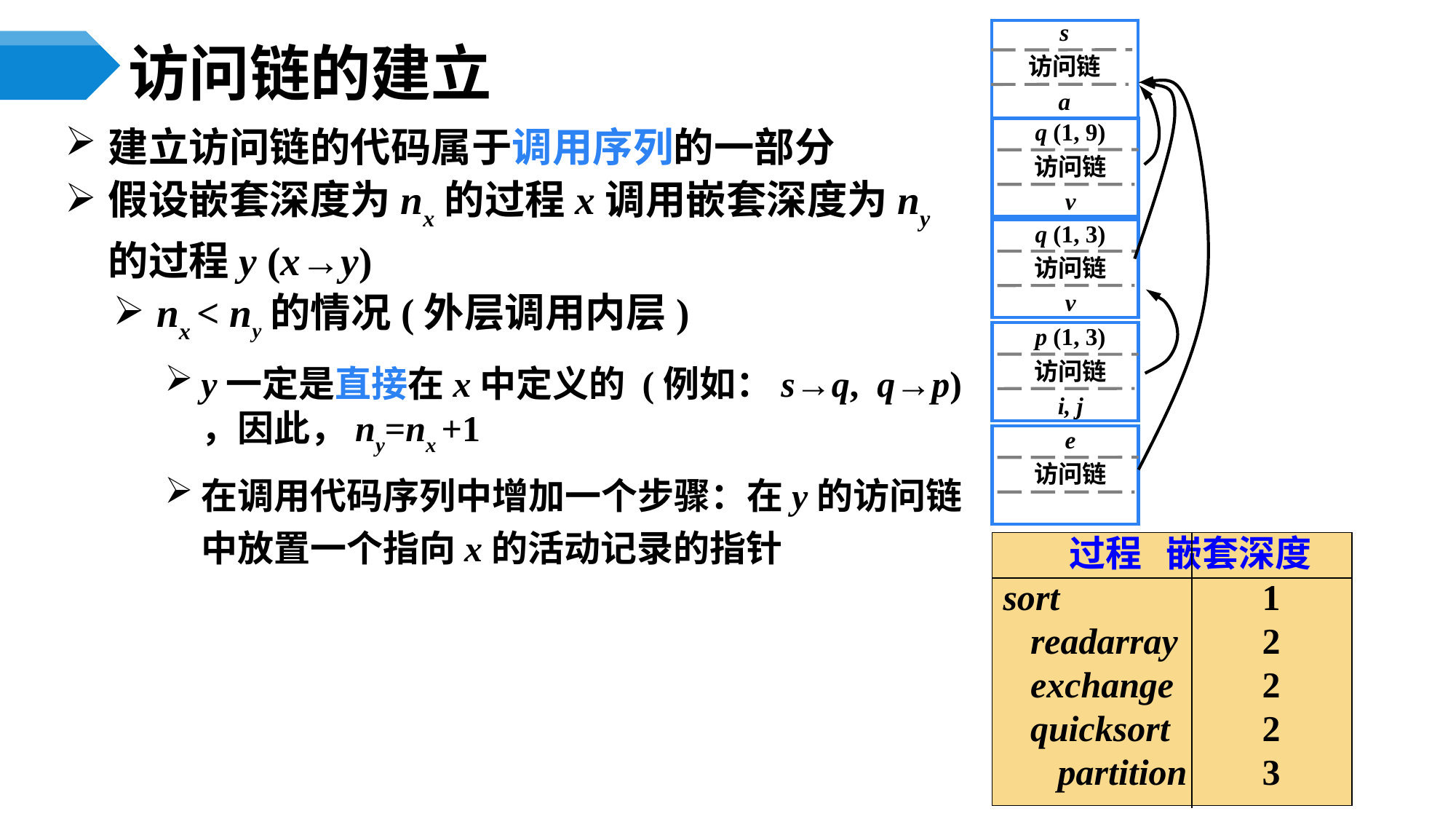

s

访问链

a

# 访问链的建立

建立访问链的代码属于调用序列的一部分
假设嵌套深度为nx的过程x调用嵌套深度为ny的过程y (x→y)
nx < ny的情况(外层调用内层)
y一定是直接在x中定义的 (例如：s→q,  q→p) ，因此，ny=nx +1
在调用代码序列中增加一个步骤：在y的访问链中放置一个指向x的活动记录的指针
q (1, 9)

访问链

v

q (1, 3)

访问链

v

p (1, 3)

访问链

i, j

e

访问链

	  过程   嵌套深度
sort		1
   readarray	2
   exchange	2
   quicksort	2
      partition	3